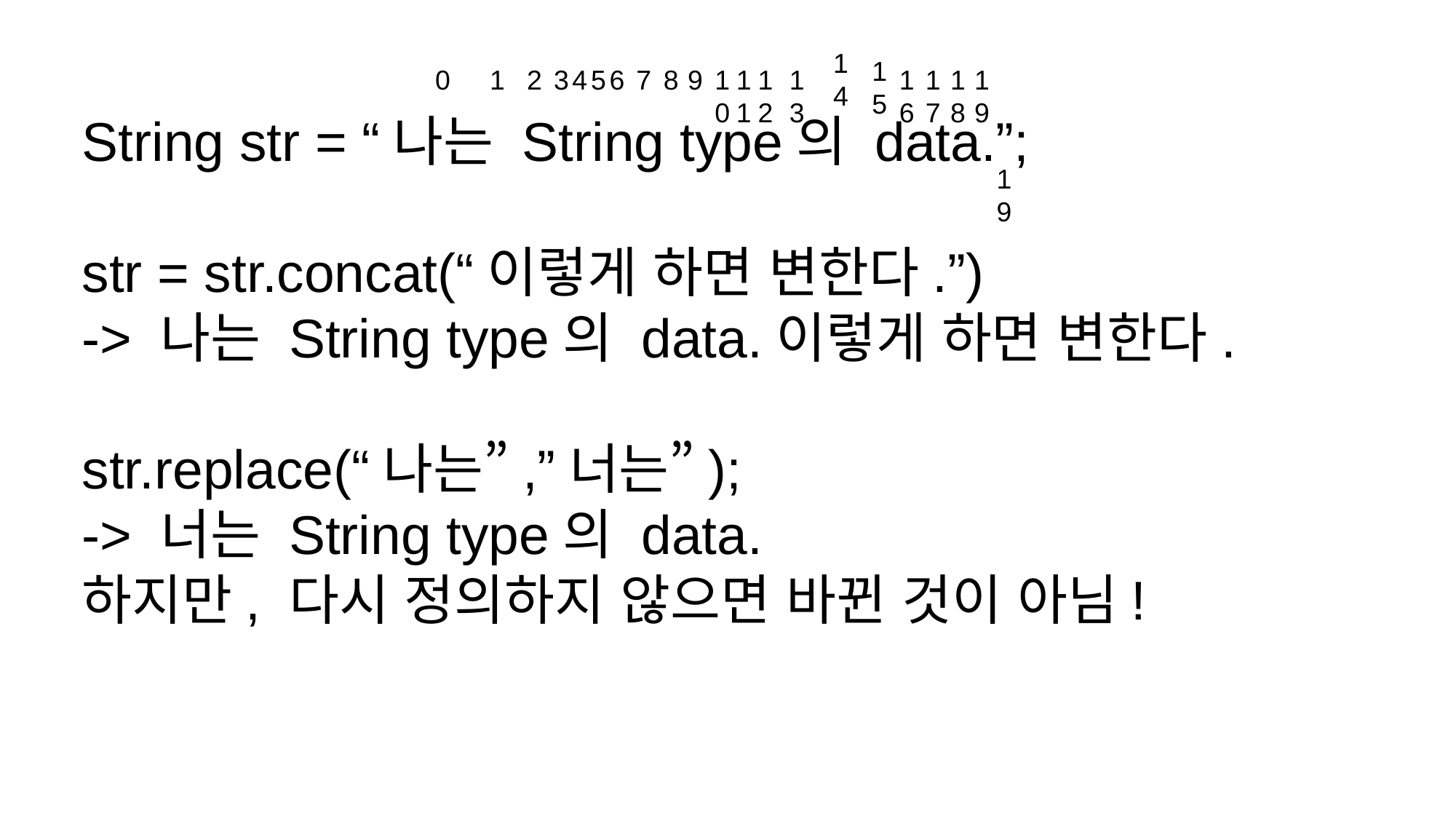

14
15
0
1
2
3
4
5
6
7
8
9
10
11
12
13
16
17
18
19
String str = “나는 String type의 data.”;

str = str.concat(“이렇게 하면 변한다.”)
-> 나는 String type의 data.이렇게 하면 변한다.

str.replace(“나는”,”너는”);
-> 너는 String type의 data.
하지만, 다시 정의하지 않으면 바뀐 것이 아님!

19